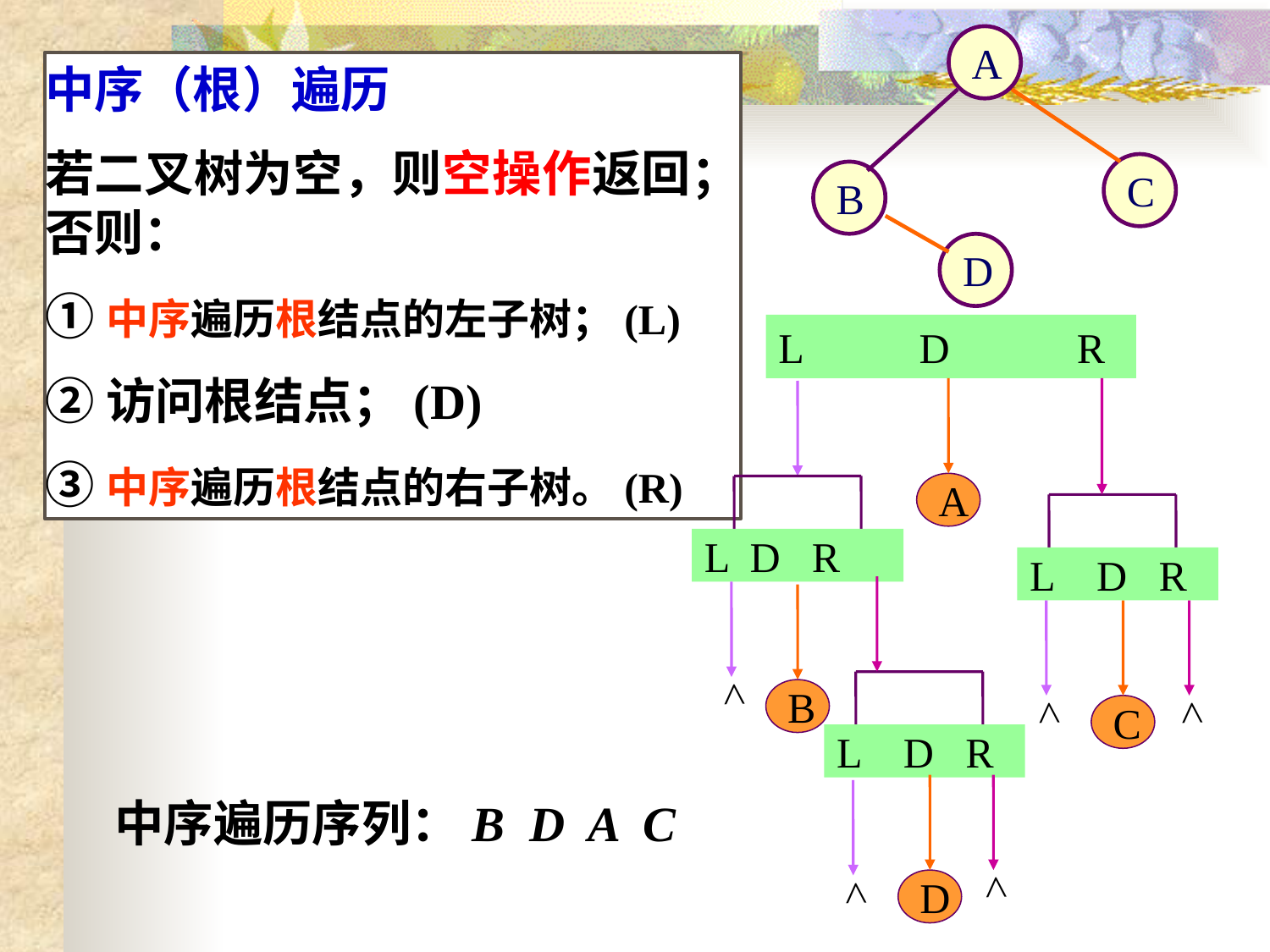

A

C
B

D
中序（根）遍历
若二叉树为空，则空操作返回；否则：
①中序遍历根结点的左子树；(L)
②访问根结点；(D)
③中序遍历根结点的右子树。(R)
L           D            R

A

L    D   R

L  D   R

L    D   R

>

B

>

C

>

D

>

>
中序遍历序列：B  D  A  C